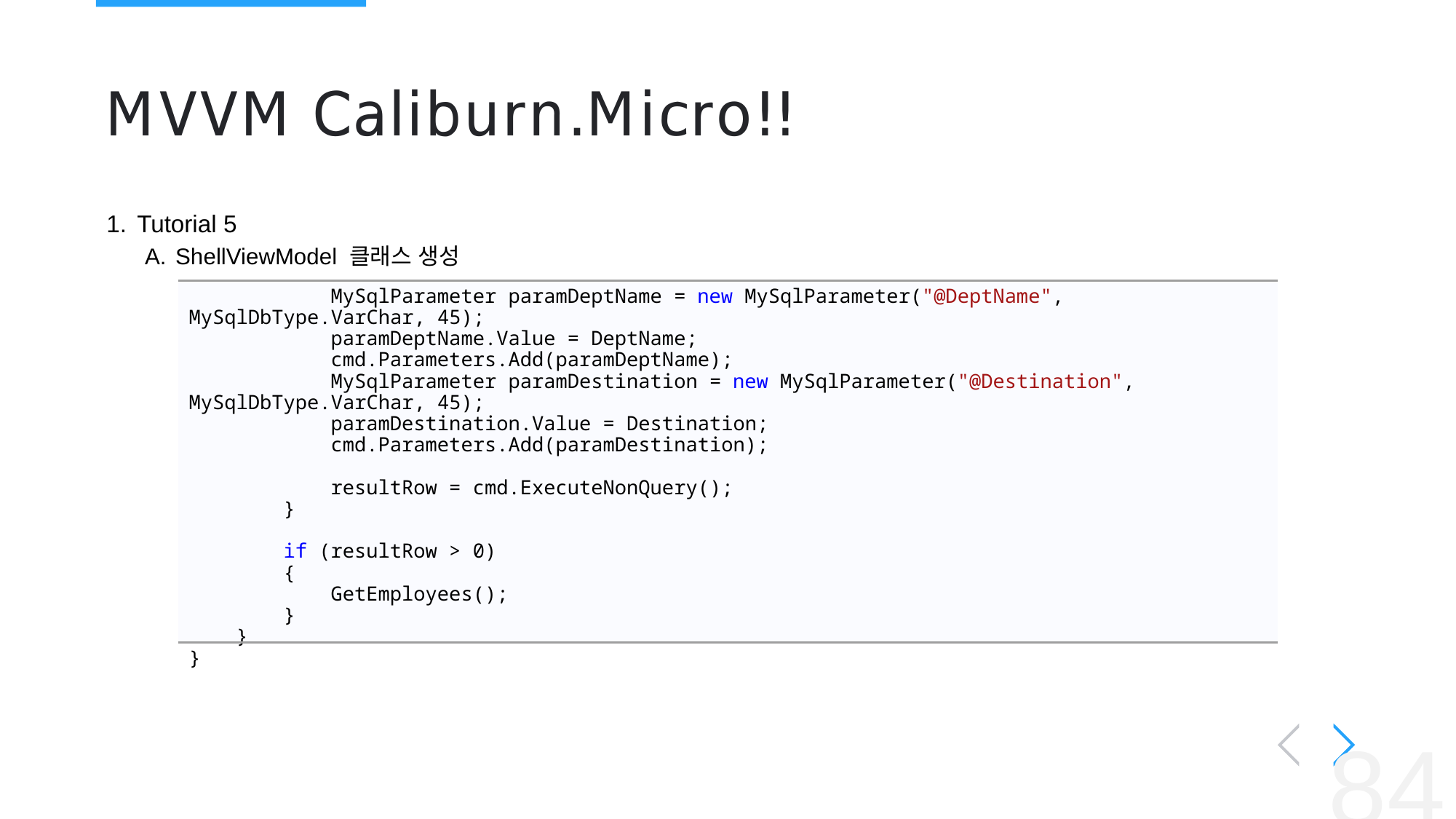

# MVVM Caliburn.Micro!!
Tutorial 5
ShellViewModel 클래스 생성

            MySqlParameter paramDeptName = new MySqlParameter("@DeptName", MySqlDbType.VarChar, 45);
            paramDeptName.Value = DeptName;
            cmd.Parameters.Add(paramDeptName);
            MySqlParameter paramDestination = new MySqlParameter("@Destination", MySqlDbType.VarChar, 45);
            paramDestination.Value = Destination;
            cmd.Parameters.Add(paramDestination);

            resultRow = cmd.ExecuteNonQuery();
        }

        if (resultRow > 0)
        {
            GetEmployees();
        }
    }
}
84